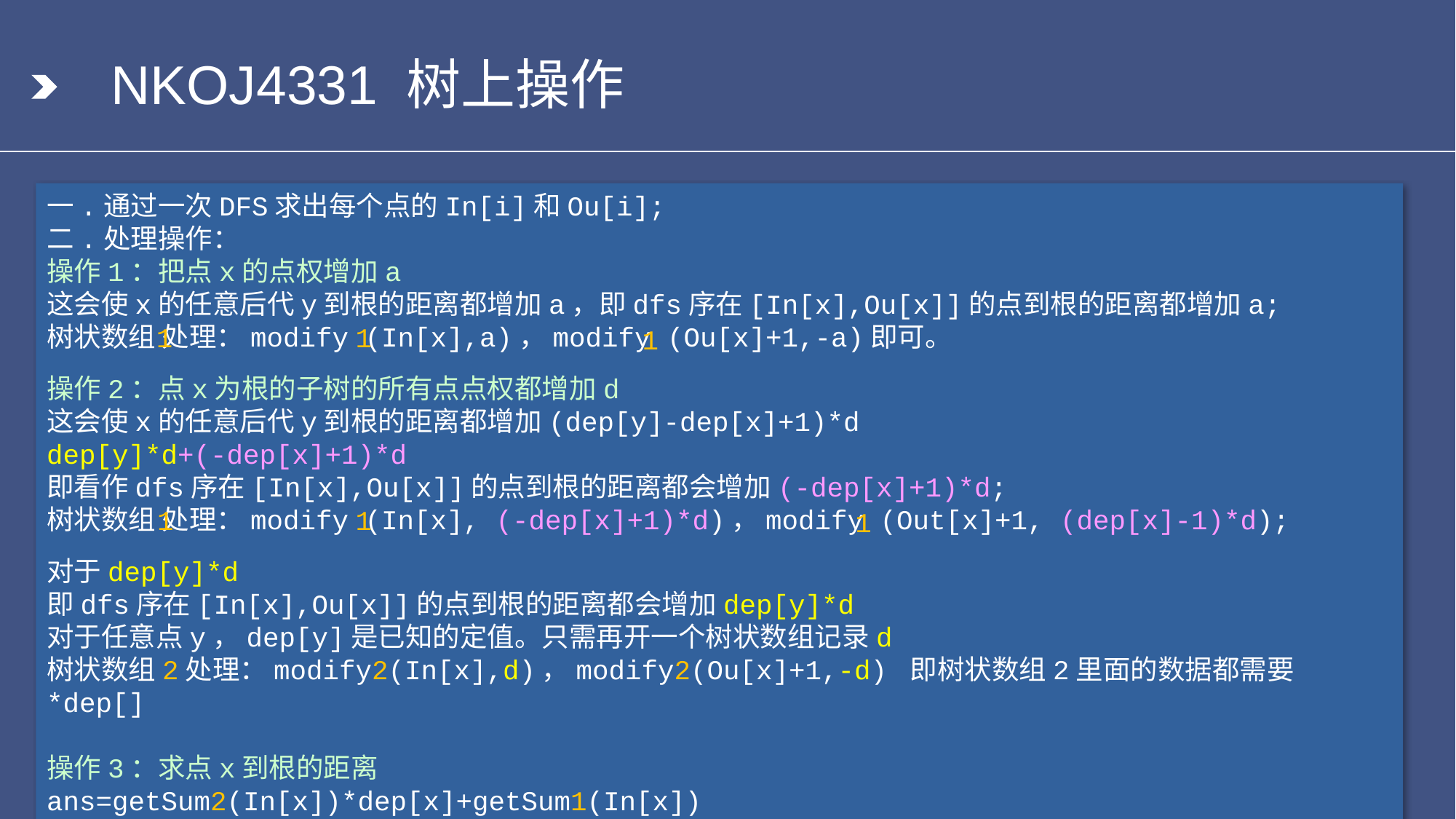

# NKOJ4331 树上操作
一.通过一次DFS求出每个点的In[i]和Ou[i];
二.处理操作：
操作1：把点x的点权增加a
这会使x的任意后代y到根的距离都增加a，即dfs序在[In[x],Ou[x]]的点到根的距离都增加a;
树状数组 处理：modify (In[x],a)，modify (Ou[x]+1,-a)即可。

操作2：点x为根的子树的所有点点权都增加d
这会使x的任意后代y到根的距离都增加(dep[y]-dep[x]+1)*d
dep[y]*d+(-dep[x]+1)*d
即看作dfs序在[In[x],Ou[x]]的点到根的距离都会增加(-dep[x]+1)*d;
树状数组 处理：modify (In[x], (-dep[x]+1)*d)，modify (Out[x]+1, (dep[x]-1)*d);

对于dep[y]*d
即dfs序在[In[x],Ou[x]]的点到根的距离都会增加dep[y]*d
对于任意点y，dep[y]是已知的定值。只需再开一个树状数组记录d
树状数组2处理：modify2(In[x],d)，modify2(Ou[x]+1,-d) 即树状数组2里面的数据都需要*dep[]

操作3：求点x到根的距离
ans=getSum2(In[x])*dep[x]+getSum1(In[x])
1
1
1
1
1
1